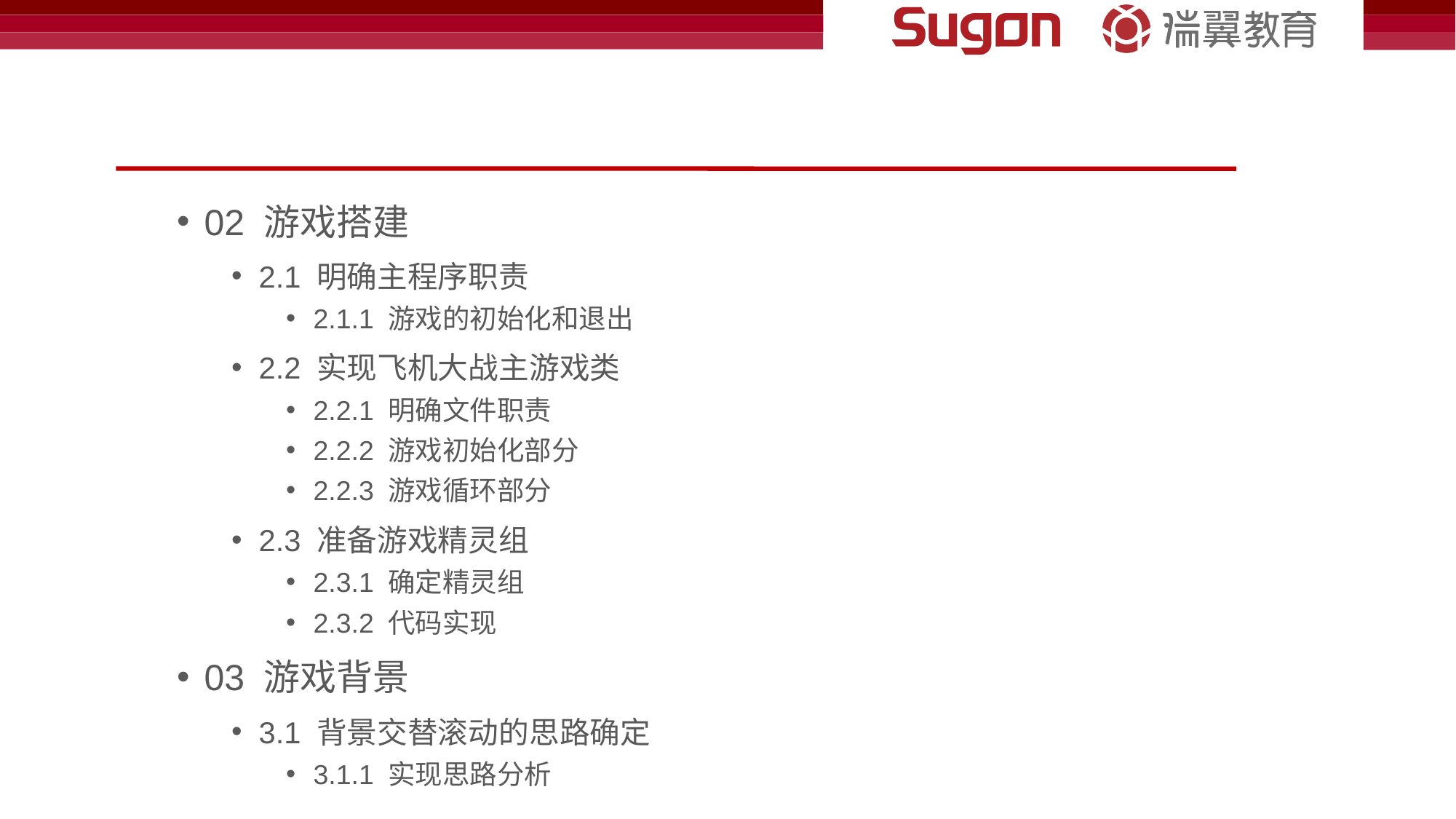

#
02 游戏搭建
2.1 明确主程序职责
2.1.1 游戏的初始化和退出
2.2 实现飞机大战主游戏类
2.2.1 明确文件职责
2.2.2 游戏初始化部分
2.2.3 游戏循环部分
2.3 准备游戏精灵组
2.3.1 确定精灵组
2.3.2 代码实现
03 游戏背景
3.1 背景交替滚动的思路确定
3.1.1 实现思路分析